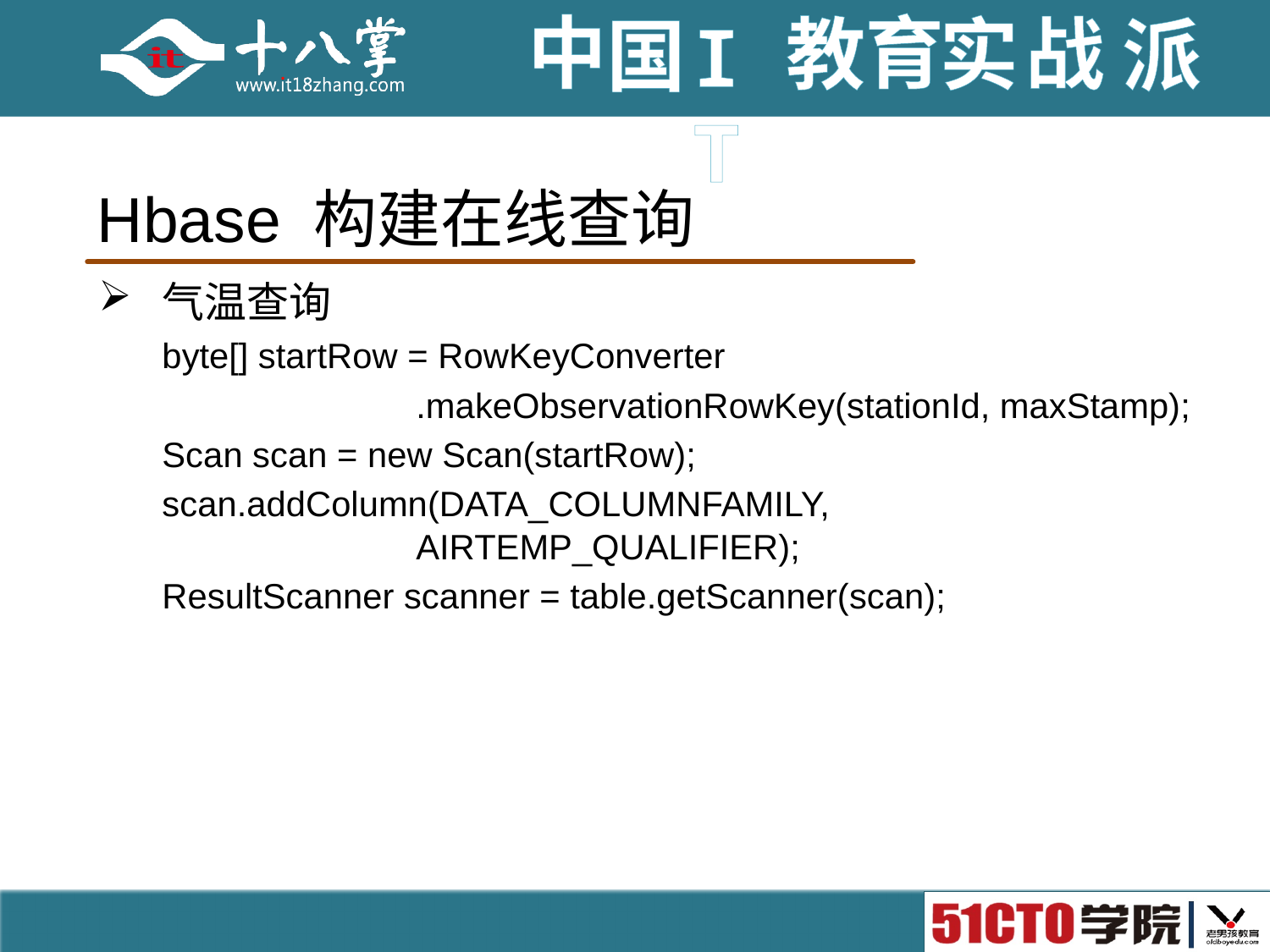

# Hbase 构建在线查询
气温查询
byte[] startRow = RowKeyConverter
		.makeObservationRowKey(stationId, maxStamp);
Scan scan = new Scan(startRow);
scan.addColumn(DATA_COLUMNFAMILY, 					AIRTEMP_QUALIFIER);
ResultScanner scanner = table.getScanner(scan);